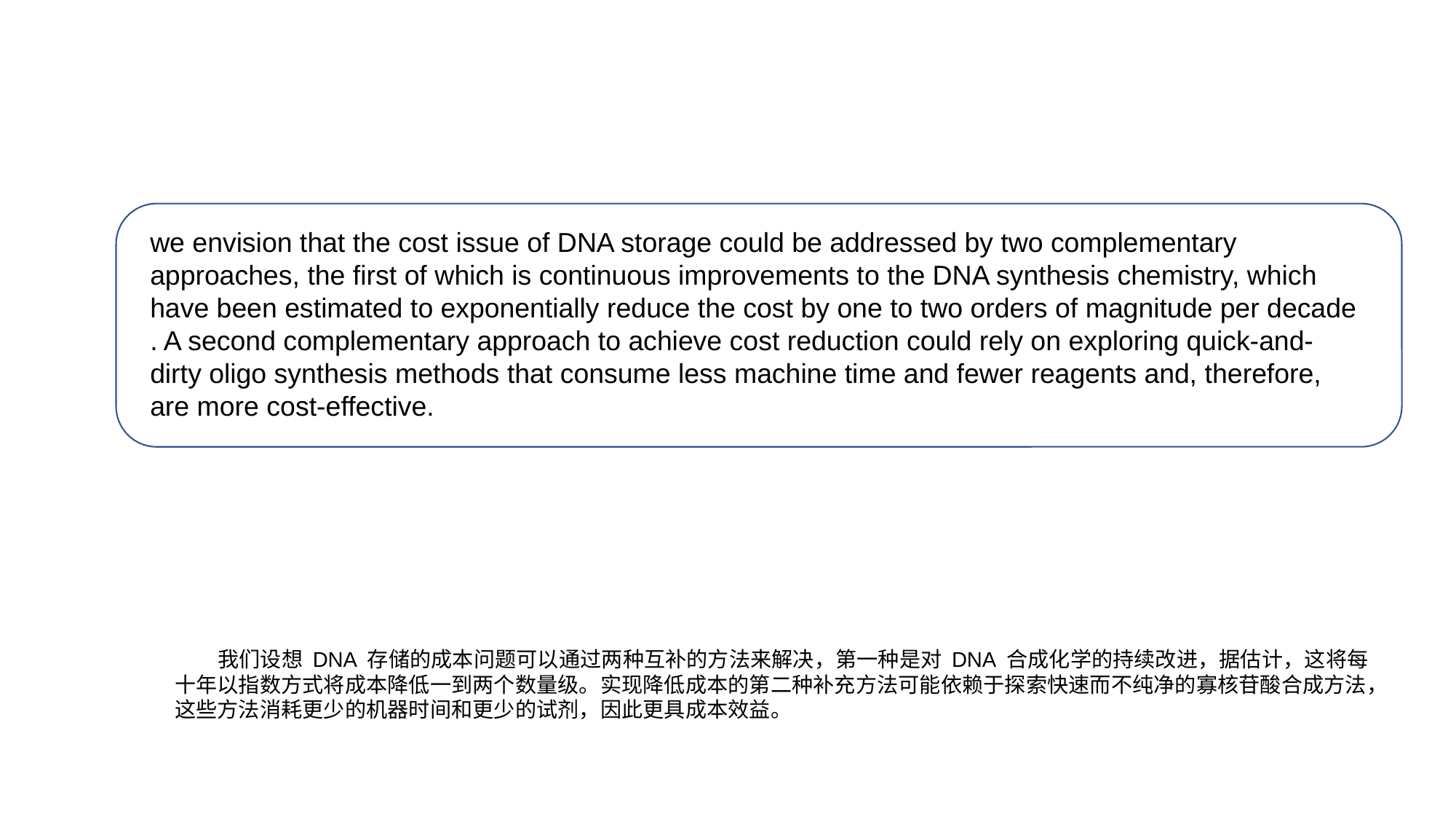

we envision that the cost issue of DNA storage could be addressed by two complementary approaches, the first of which is continuous improvements to the DNA synthesis chemistry, which have been estimated to exponentially reduce the cost by one to two orders of magnitude per decade . A second complementary approach to achieve cost reduction could rely on exploring quick-and-dirty oligo synthesis methods that consume less machine time and fewer reagents and, therefore, are more cost-effective.
        我们设想 DNA 存储的成本问题可以通过两种互补的方法来解决，第一种是对 DNA 合成化学的持续改进，据估计，这将每十年以指数方式将成本降低一到两个数量级。实现降低成本的第二种补充方法可能依赖于探索快速而不纯净的寡核苷酸合成方法，这些方法消耗更少的机器时间和更少的试剂，因此更具成本效益。